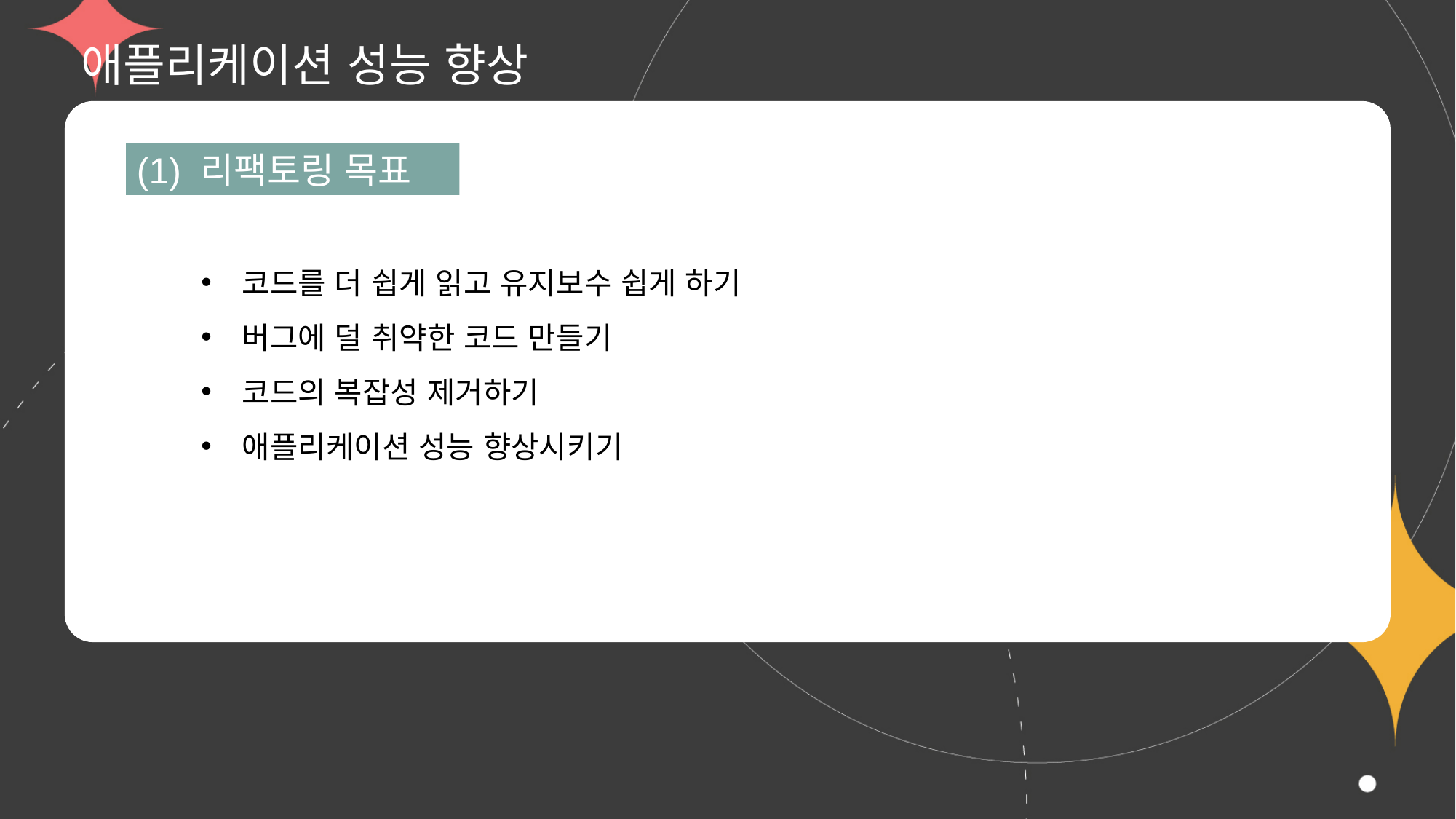

# 애플리케이션 성능 향상
(1) 리팩토링 목표
코드를 더 쉽게 읽고 유지보수 쉽게 하기
버그에 덜 취약한 코드 만들기
코드의 복잡성 제거하기
애플리케이션 성능 향상시키기